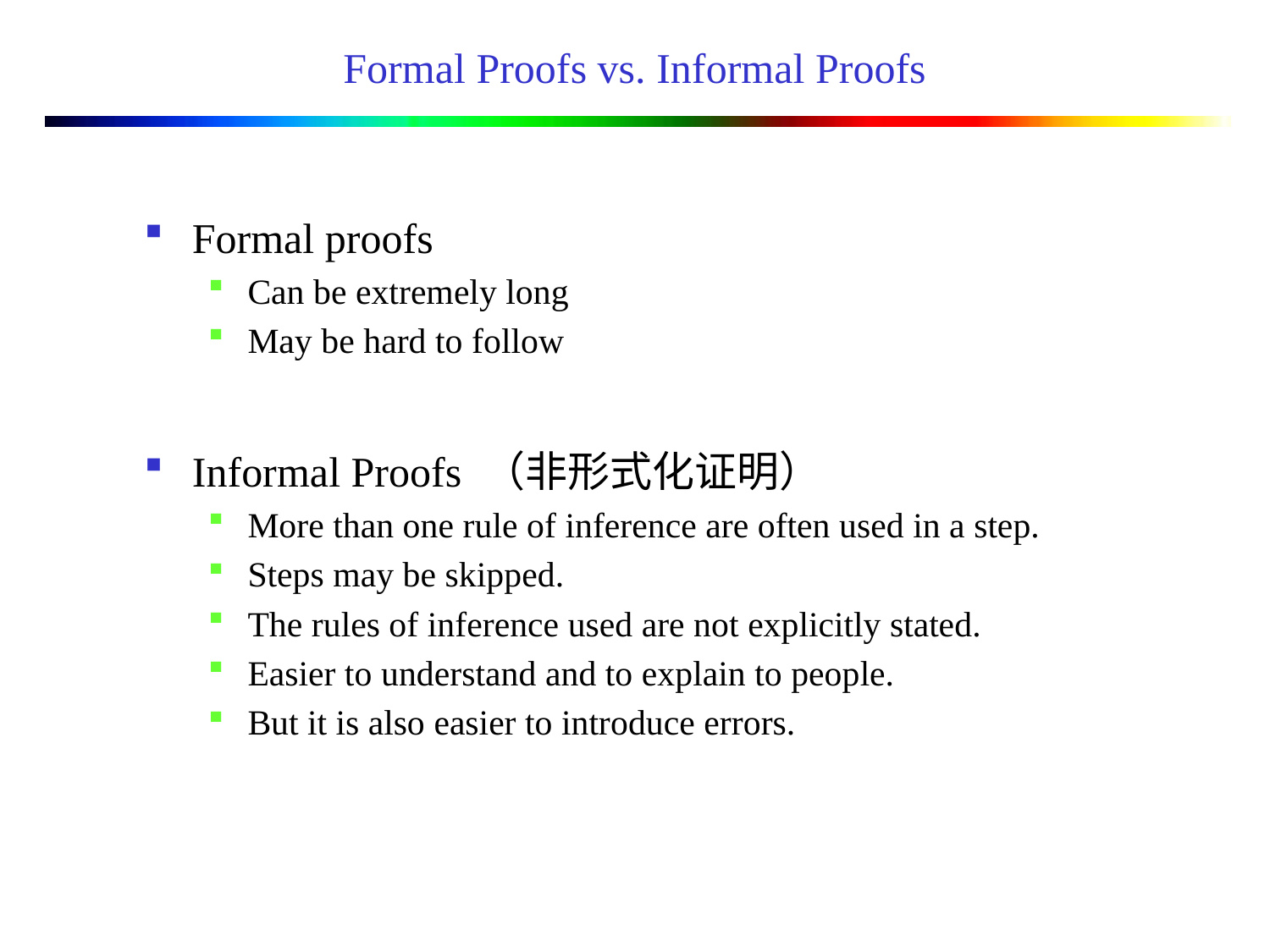

# Formal Proofs vs. Informal Proofs
Formal proofs
Can be extremely long
May be hard to follow

Informal Proofs （非形式化证明）
More than one rule of inference are often used in a step.
Steps may be skipped.
The rules of inference used are not explicitly stated.
Easier to understand and to explain to people.
But it is also easier to introduce errors.